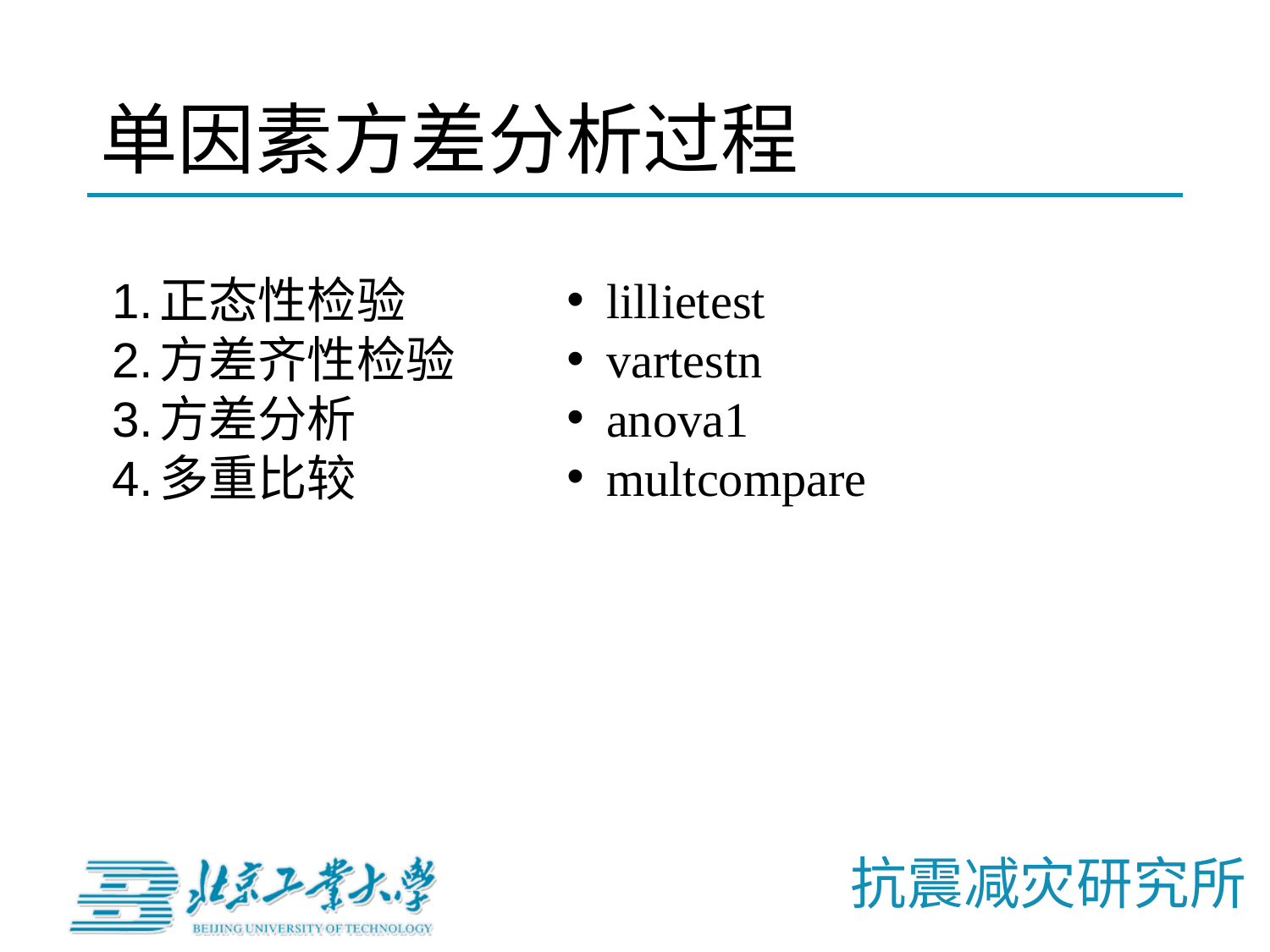

# 单因素方差分析过程
lillietest
vartestn
anova1
multcompare
正态性检验
方差齐性检验
方差分析
多重比较